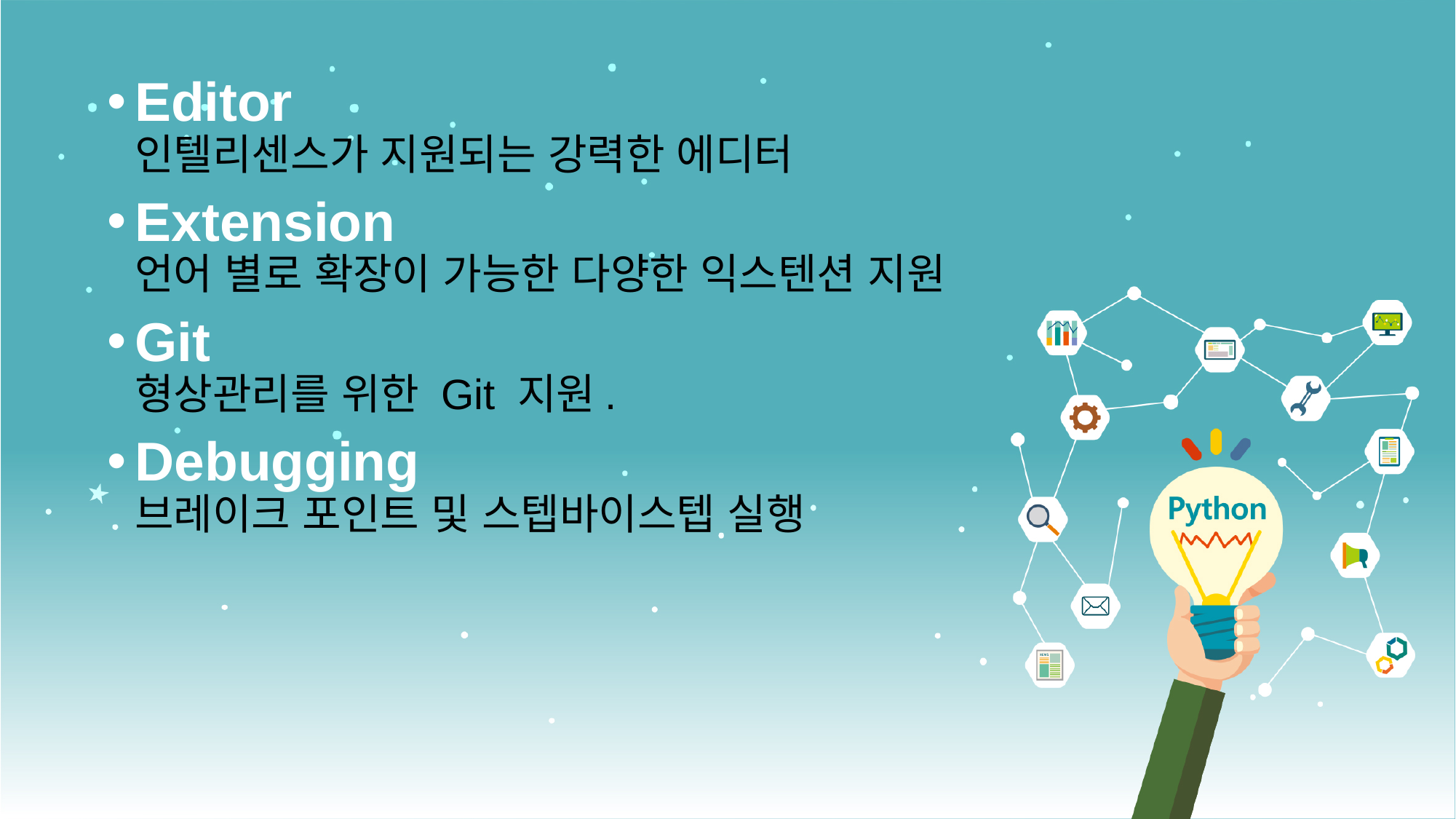

Editor
인텔리센스가 지원되는 강력한 에디터
Extension
언어 별로 확장이 가능한 다양한 익스텐션 지원
Git
형상관리를 위한 Git 지원.
Debugging
브레이크 포인트 및 스텝바이스텝 실행